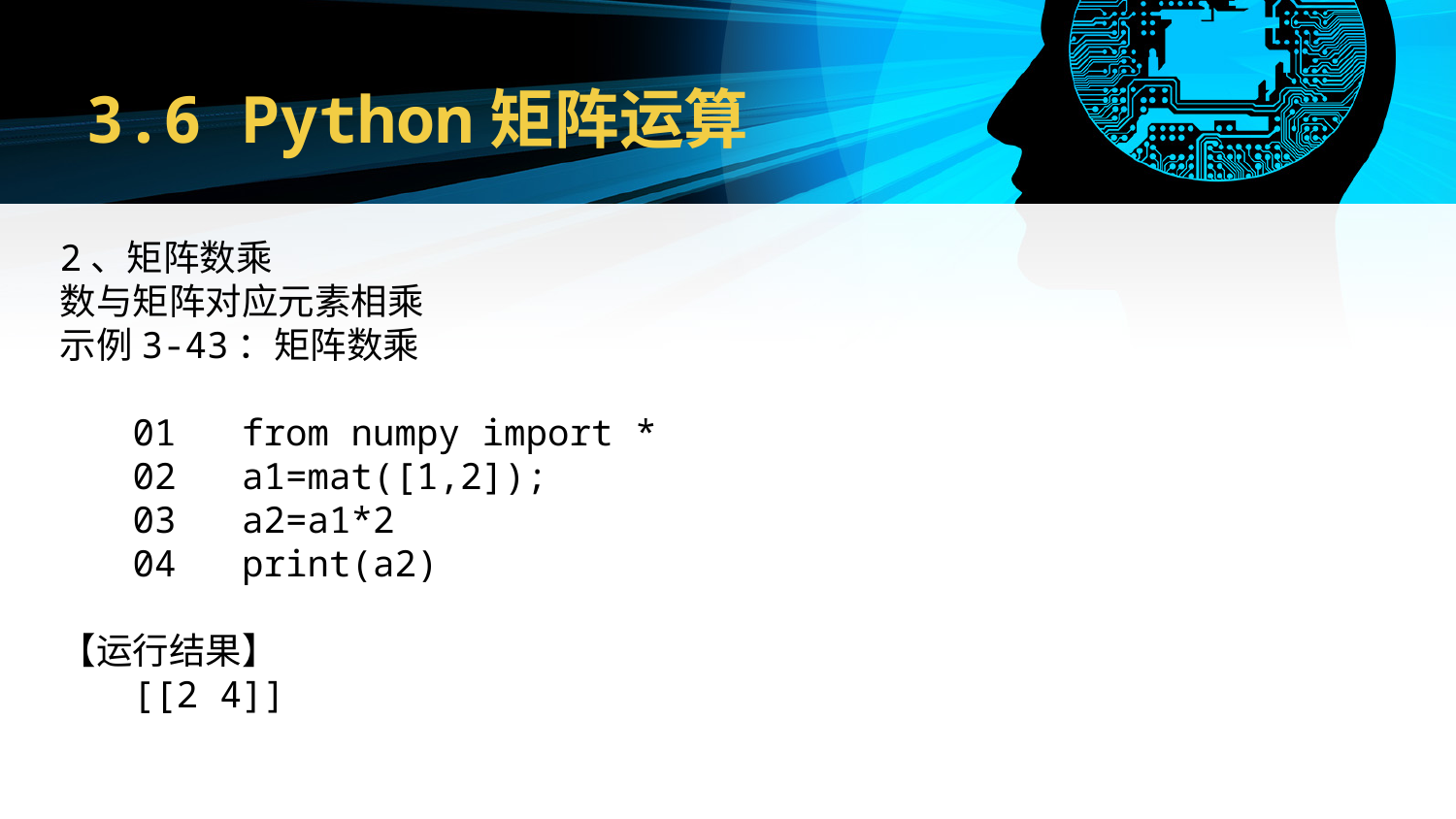

# 3.6 Python矩阵运算
2、矩阵数乘
数与矩阵对应元素相乘
示例3-43：矩阵数乘

01   from numpy import *
02   a1=mat([1,2]);
03   a2=a1*2
04   print(a2)

【运行结果】
[[2 4]]